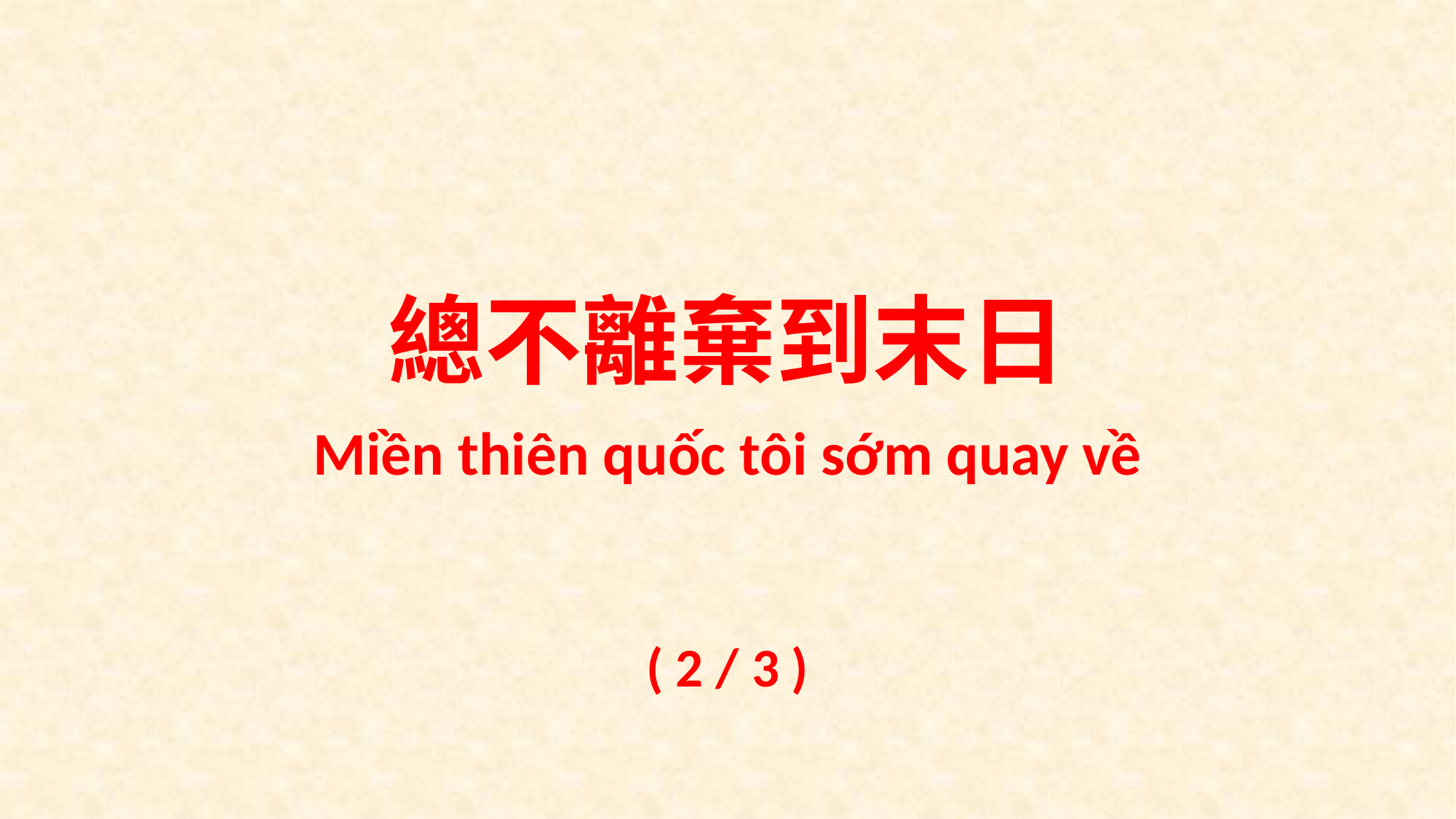

總不離棄到末日
Miền thiên quốc tôi sớm quay về
( 2 / 3 )